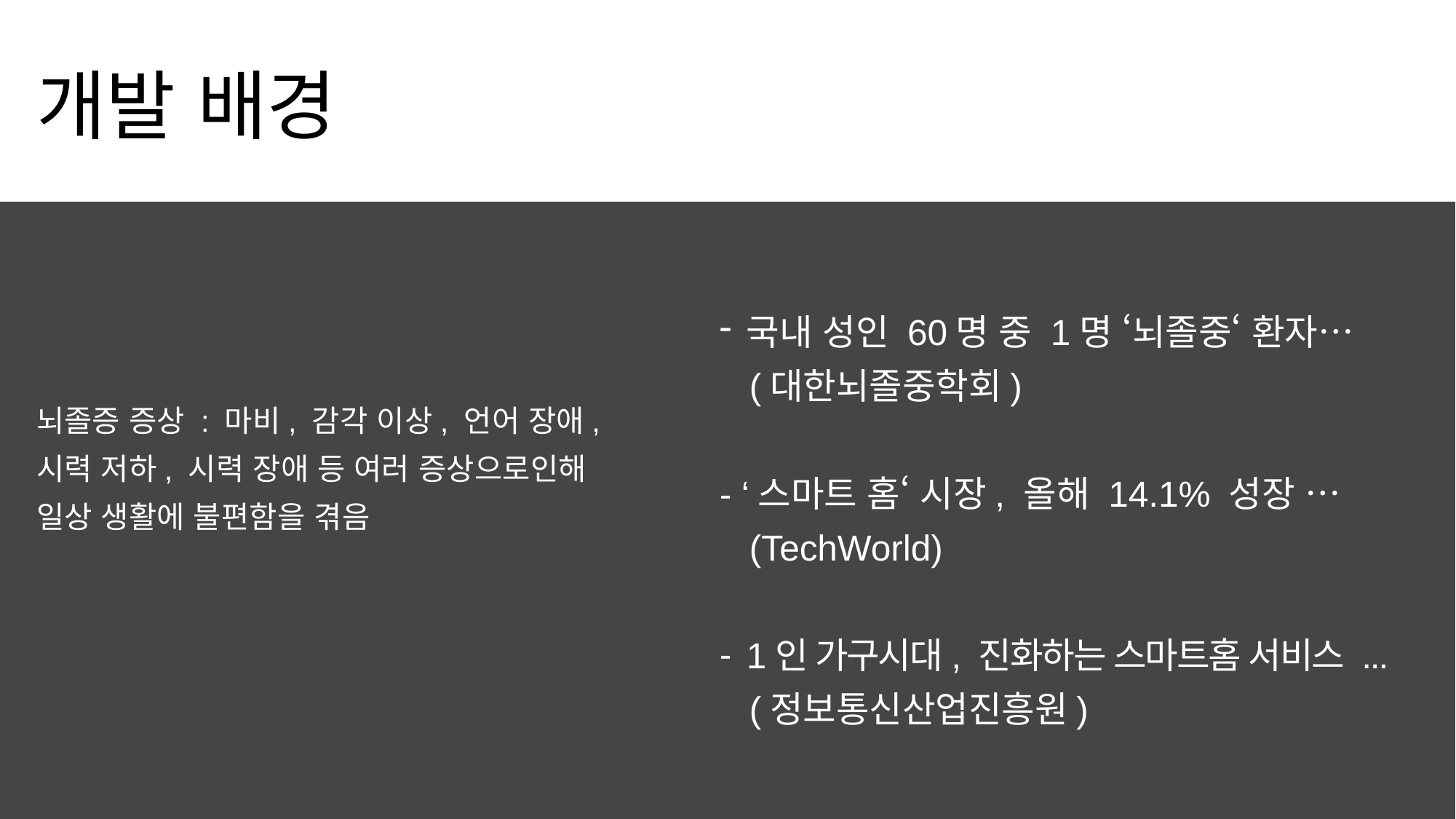

# 개발 배경

뇌졸증 증상 : 마비, 감각 이상, 언어 장애,
시력 저하, 시력 장애 등 여러 증상으로인해
일상 생활에 불편함을 겪음

국내 성인 60명 중 1명 ‘뇌졸중‘ 환자…
   (대한뇌졸중학회)

- ‘스마트 홈‘ 시장, 올해 14.1% 성장 …
   (TechWorld)

1인 가구시대, 진화하는 스마트홈 서비스 ...
   (정보통신산업진흥원)